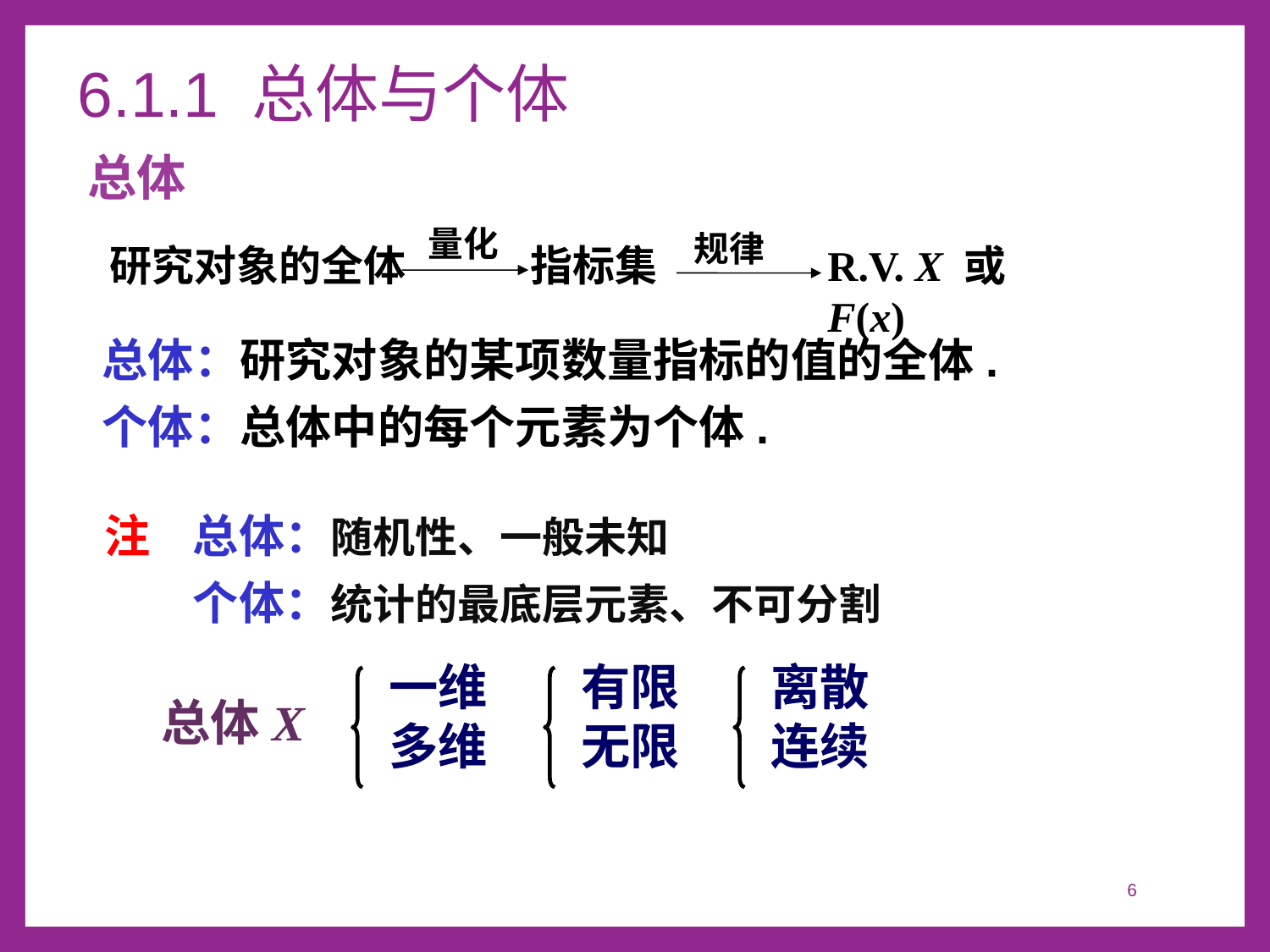

# 6.1.1 总体与个体
总体
量化

规律

研究对象的全体
指标集
R.V. X 或 F(x)
总体：研究对象的某项数量指标的值的全体.
个体：总体中的每个元素为个体.
注
总体：随机性、一般未知
个体：统计的最底层元素、不可分割
一维
多维

有限
无限

离散
连续

总体X
6